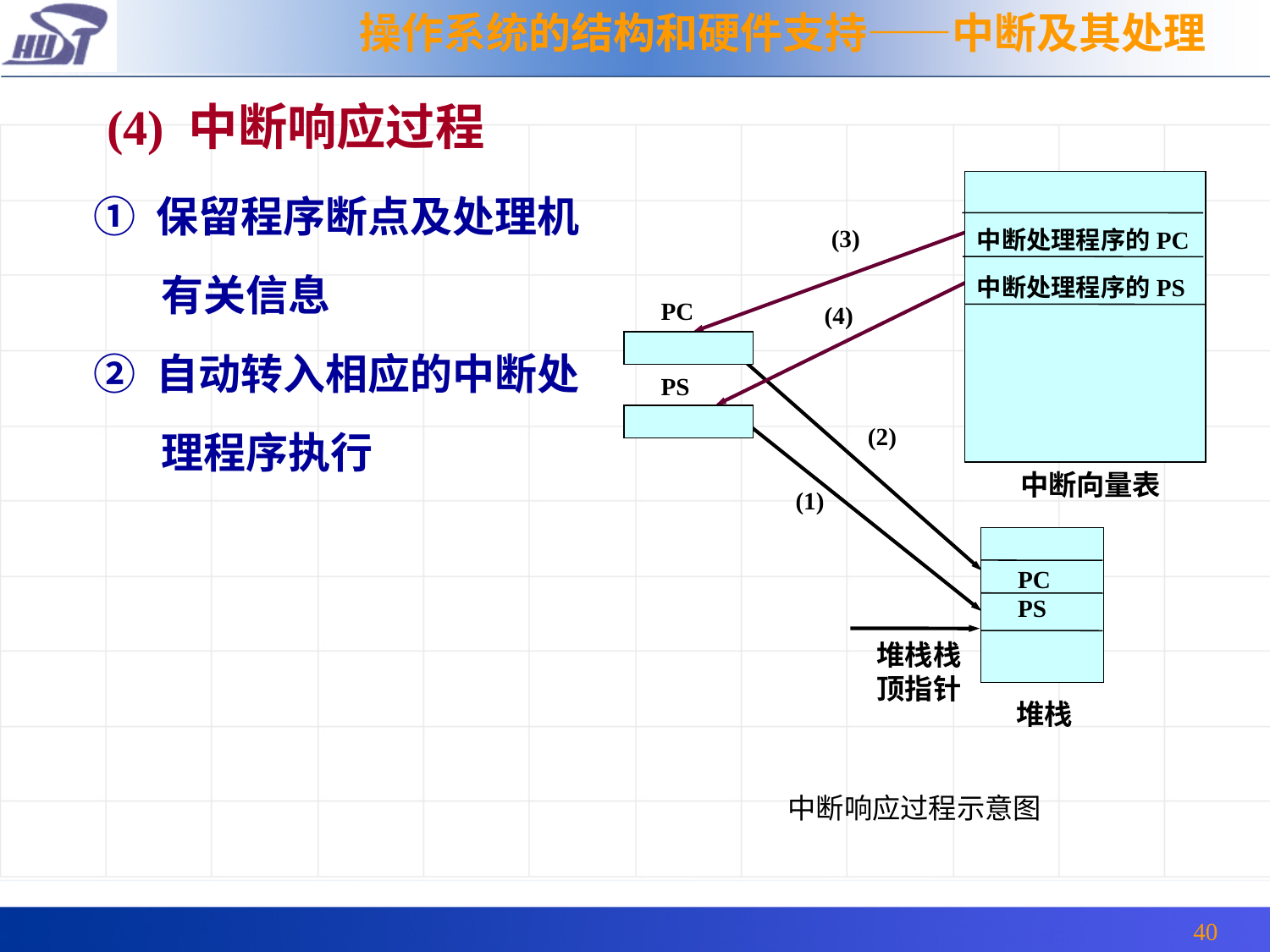

操作系统的结构和硬件支持——中断及其处理
(4) 中断响应过程
① 保留程序断点及处理机
      有关信息
② 自动转入相应的中断处
      理程序执行

中断处理程序的PC

中断处理程序的PS

(3)

PC

PS

(4)

(2)

中断向量表
(1)

    PC
    PS

堆栈栈
顶指针
堆栈
中断响应过程示意图
40